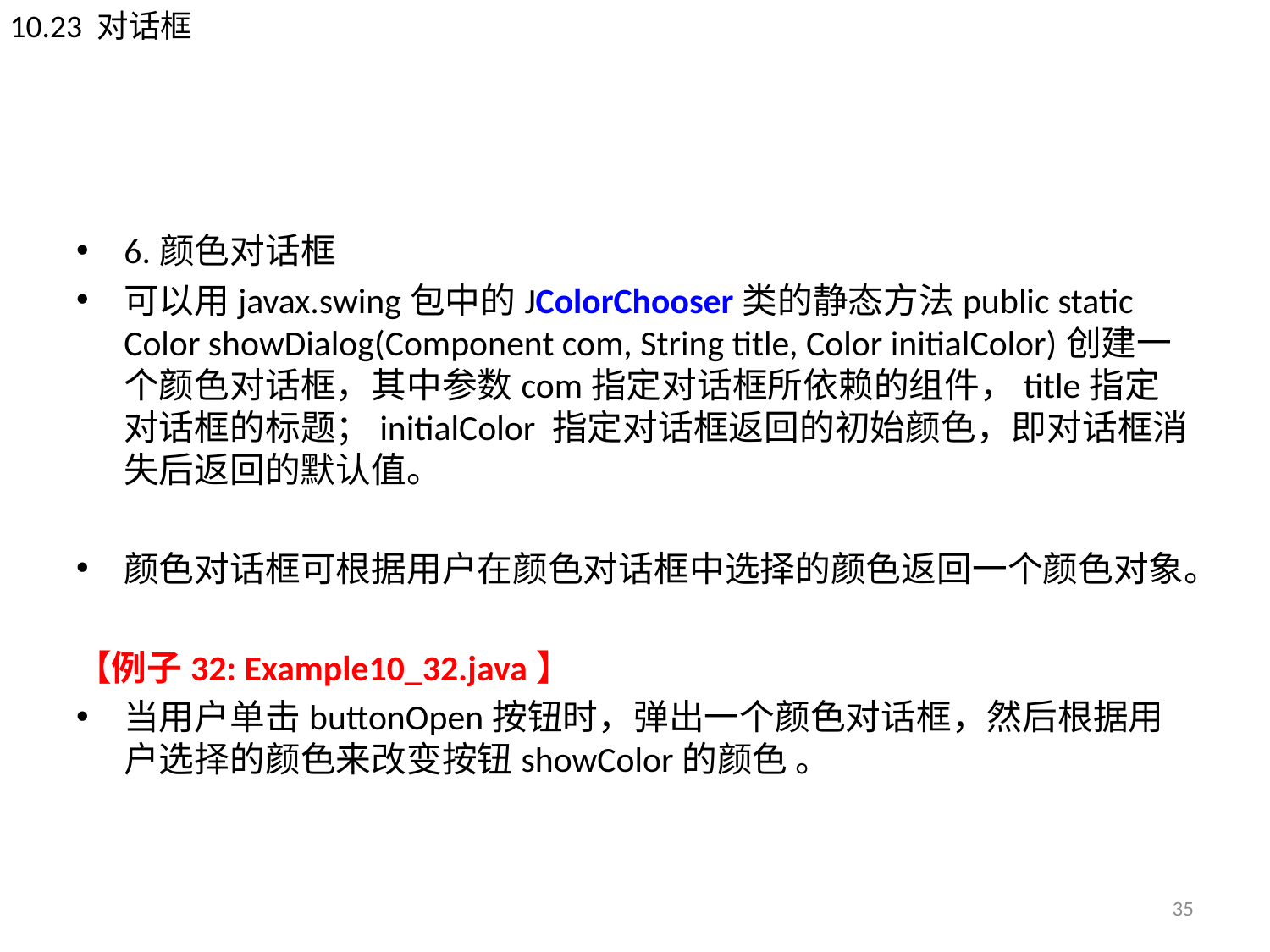

10.23 对话框
#
6.颜色对话框
可以用javax.swing包中的JColorChooser类的静态方法public static Color showDialog(Component com, String title, Color initialColor)创建一个颜色对话框，其中参数com指定对话框所依赖的组件，title指定对话框的标题；initialColor 指定对话框返回的初始颜色，即对话框消失后返回的默认值。

颜色对话框可根据用户在颜色对话框中选择的颜色返回一个颜色对象。

【例子32: Example10_32.java】
当用户单击buttonOpen按钮时，弹出一个颜色对话框，然后根据用户选择的颜色来改变按钮showColor的颜色 。
35